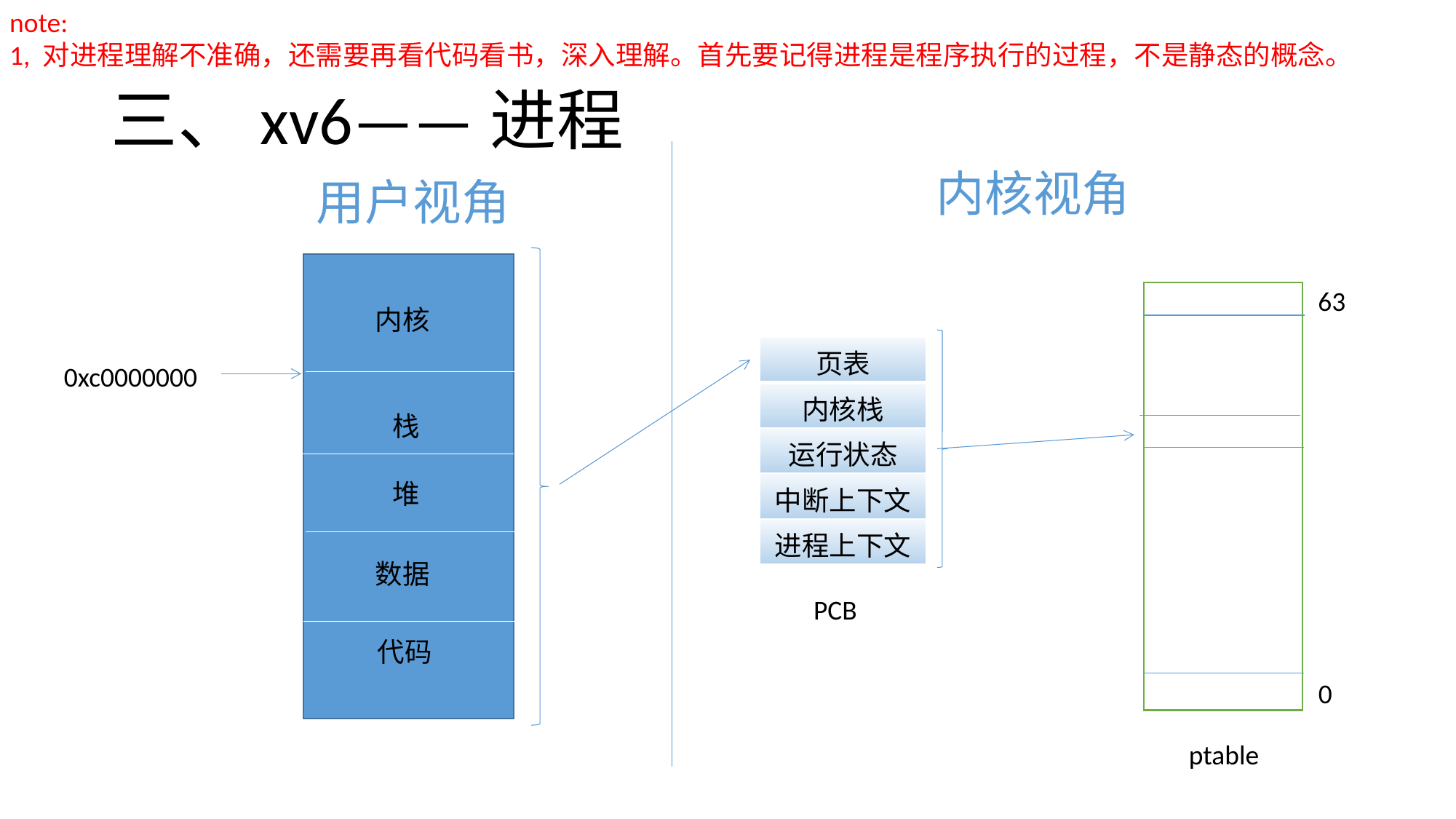

note:
1, 对进程理解不准确，还需要再看代码看书，深入理解。首先要记得进程是程序执行的过程，不是静态的概念。
# 三、xv6——进程
内核视角
用户视角

63

内核

| 页表 |
| --- |
| 内核栈 |
| 运行状态 |
| 中断上下文 |
| 进程上下文 |
0xc0000000
栈
堆
数据
PCB
代码
0
ptable